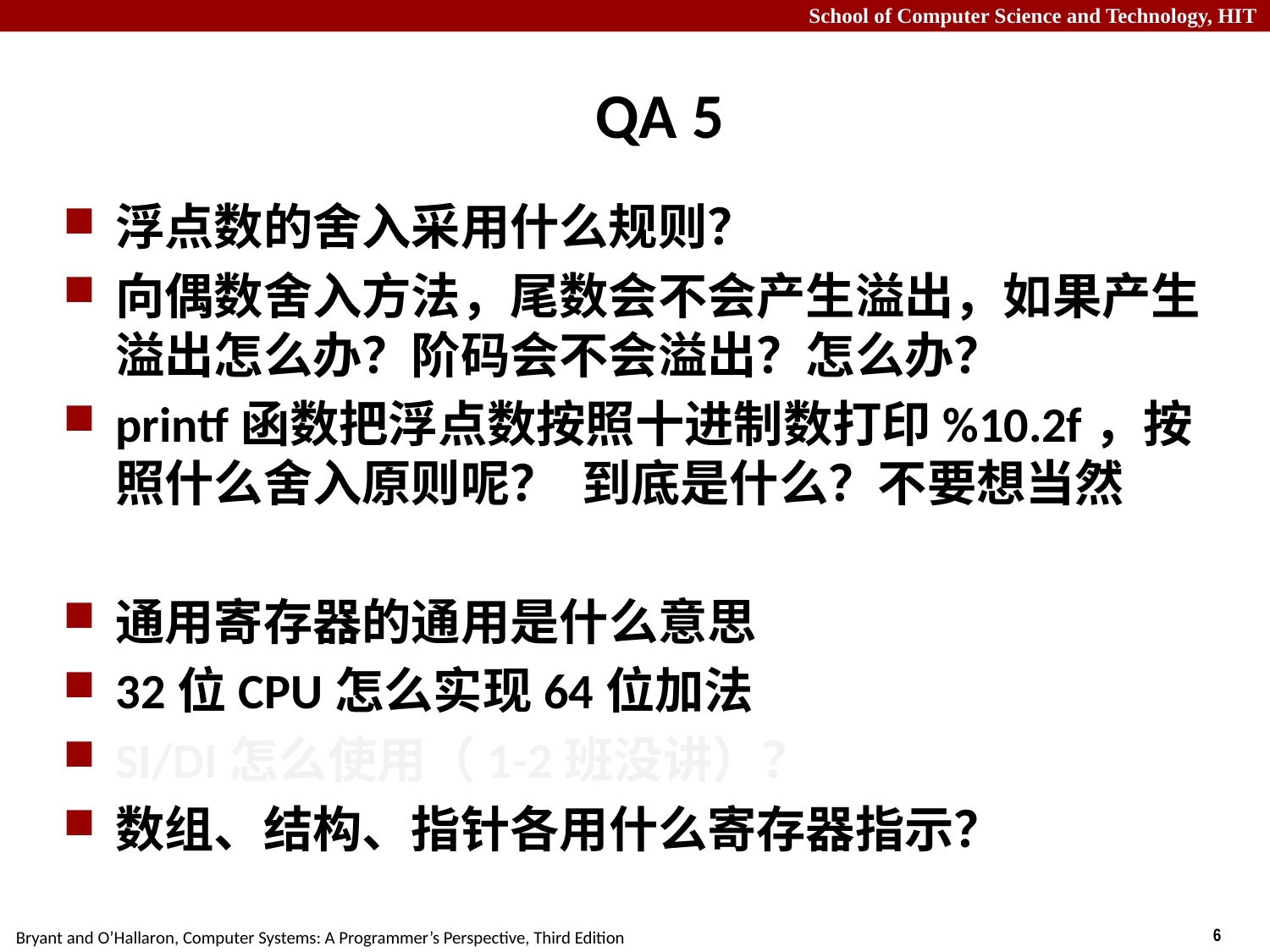

# QA 5
浮点数的舍入采用什么规则？
向偶数舍入方法，尾数会不会产生溢出，如果产生溢出怎么办？阶码会不会溢出？怎么办？
printf函数把浮点数按照十进制数打印%10.2f，按照什么舍入原则呢？  到底是什么？不要想当然

通用寄存器的通用是什么意思
32位CPU怎么实现64位加法
SI/DI怎么使用（1-2班没讲）？
数组、结构、指针各用什么寄存器指示？